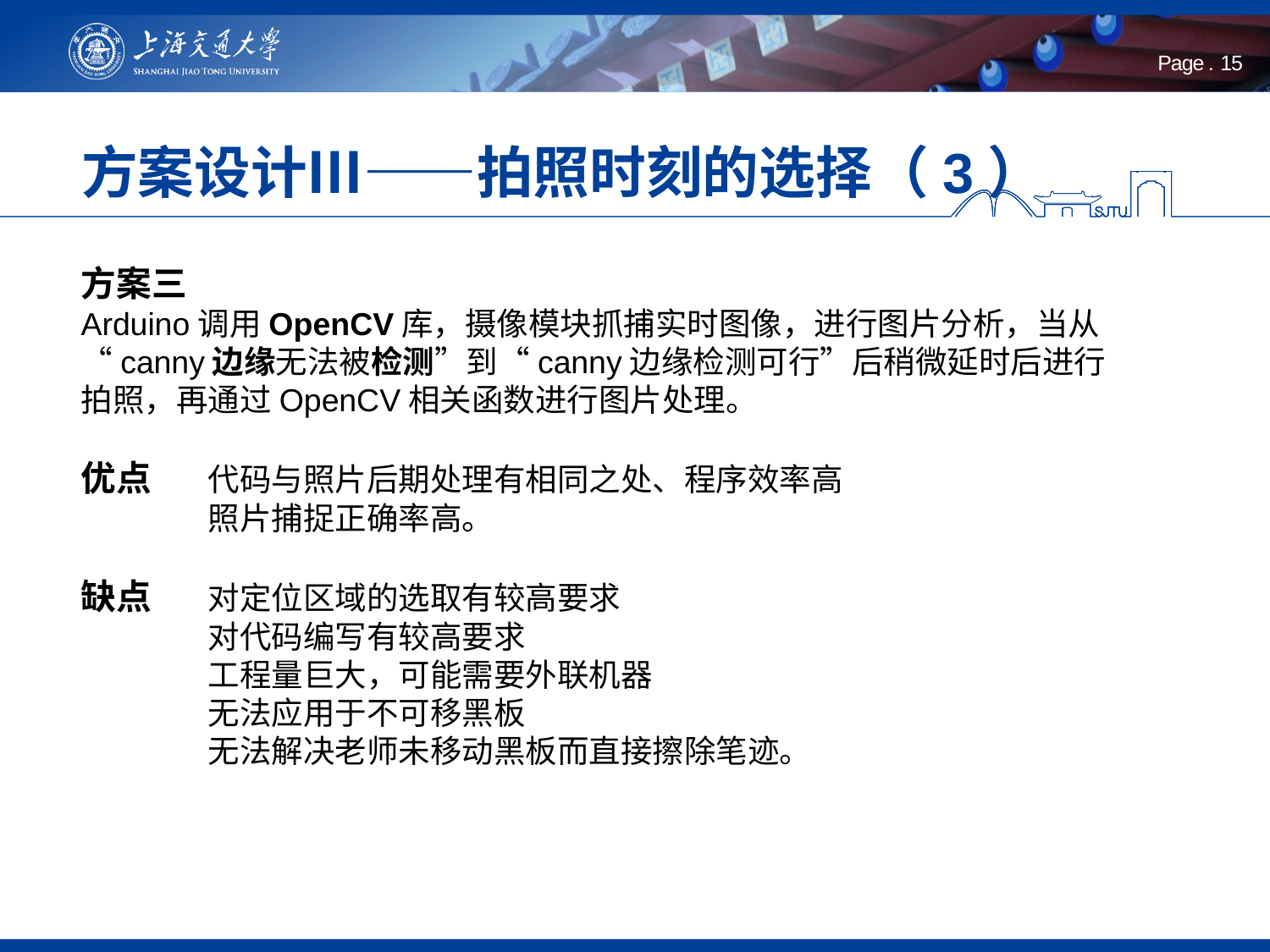

# 方案设计Ⅲ——拍照时刻的选择（3）
方案三
Arduino调用OpenCV库，摄像模块抓捕实时图像，进行图片分析，当从“canny边缘无法被检测”到“canny边缘检测可行”后稍微延时后进行拍照，再通过OpenCV相关函数进行图片处理。

优点	代码与照片后期处理有相同之处、程序效率高
	照片捕捉正确率高。

缺点	对定位区域的选取有较高要求
	对代码编写有较高要求
	工程量巨大，可能需要外联机器
	无法应用于不可移黑板
	无法解决老师未移动黑板而直接擦除笔迹。